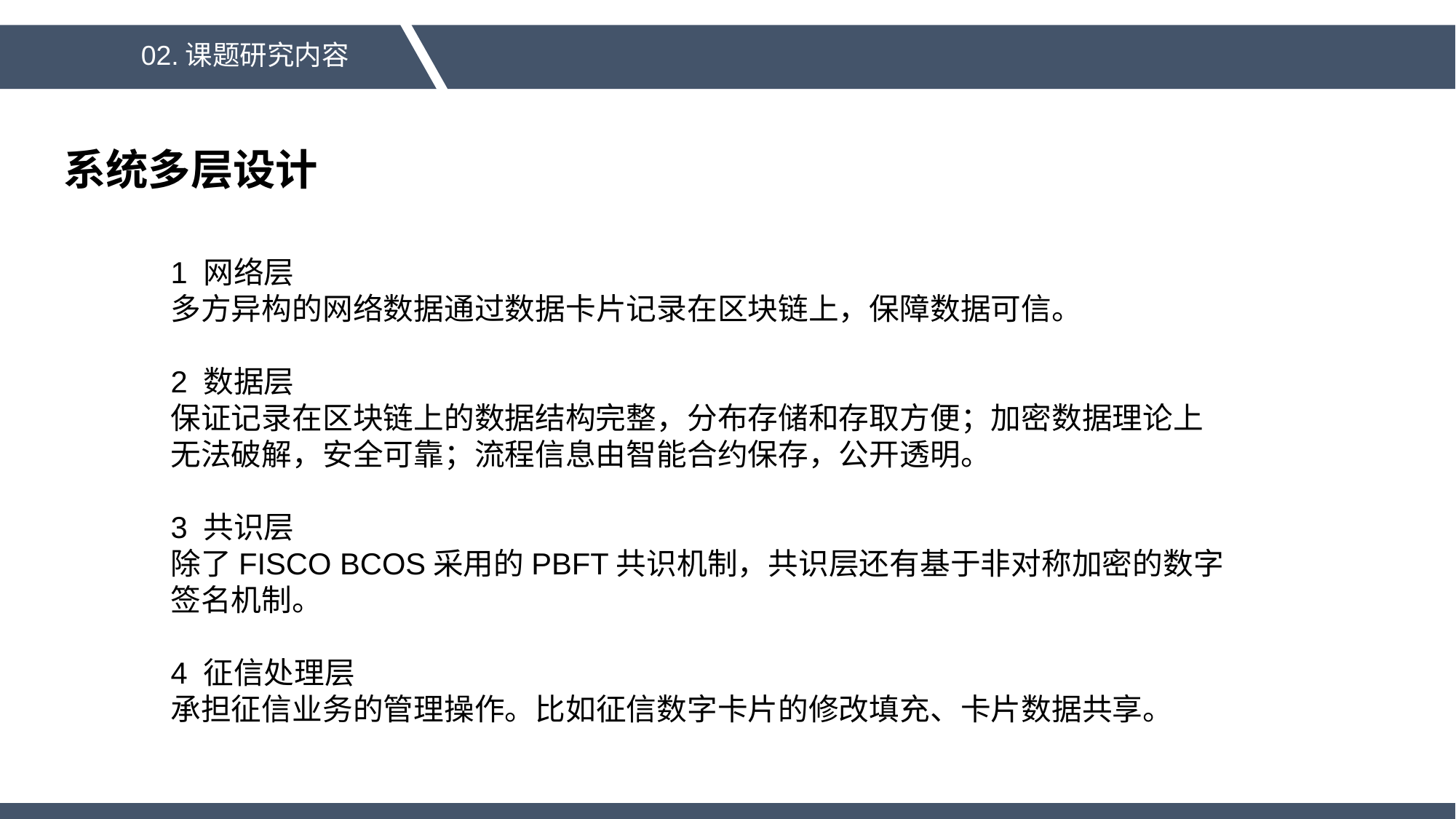

02.课题研究内容
系统多层设计
1 网络层
多方异构的网络数据通过数据卡片记录在区块链上，保障数据可信。

2 数据层
保证记录在区块链上的数据结构完整，分布存储和存取方便；加密数据理论上无法破解，安全可靠；流程信息由智能合约保存，公开透明。

3 共识层
除了FISCO BCOS采用的PBFT共识机制，共识层还有基于非对称加密的数字签名机制。

4 征信处理层
承担征信业务的管理操作。比如征信数字卡片的修改填充、卡片数据共享。